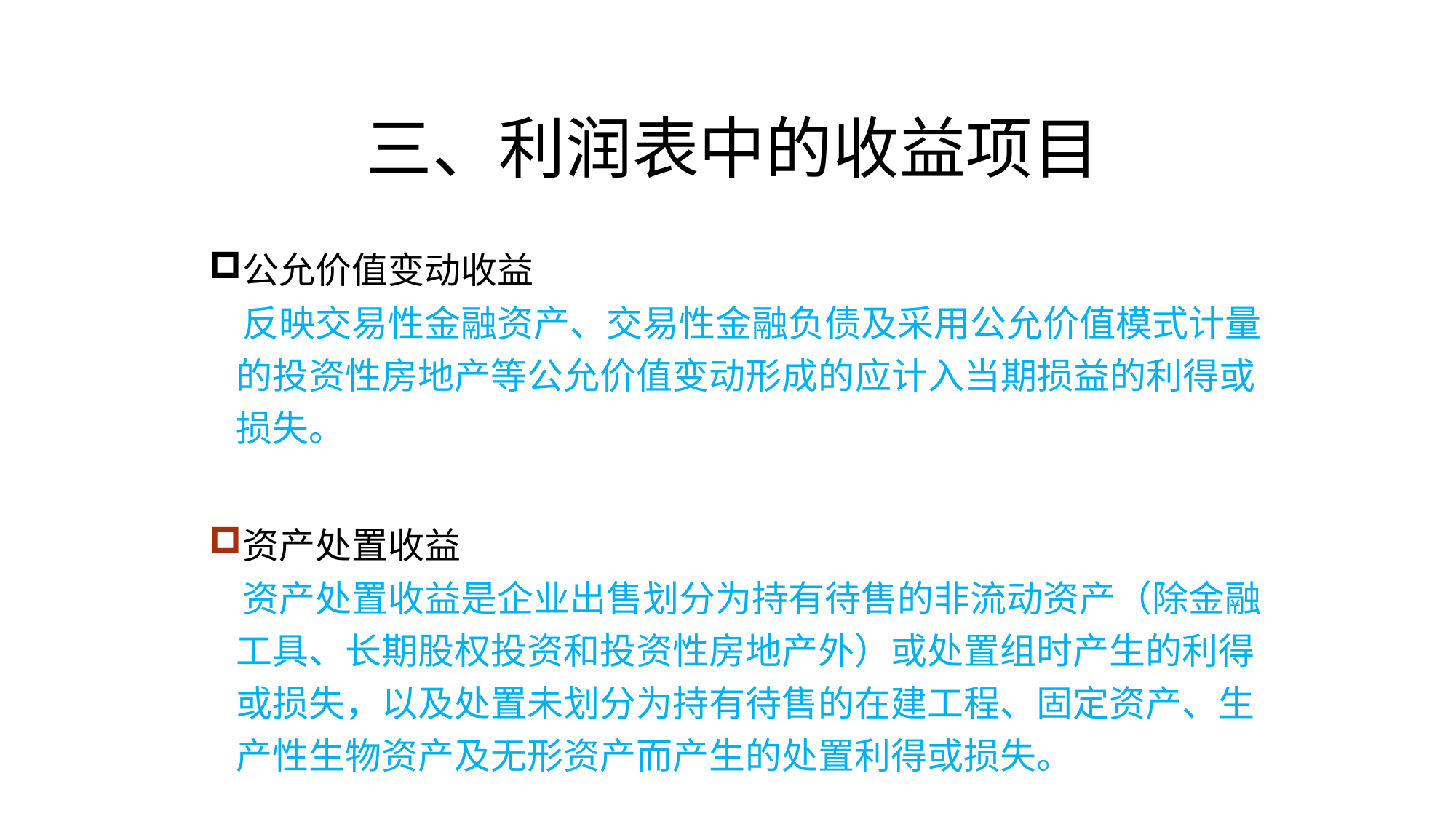

# 三、利润表中的收益项目

公允价值变动收益
反映交易性金融资产、交易性金融负债及采用公允价值模式计量的投资性房地产等公允价值变动形成的应计入当期损益的利得或损失。

资产处置收益
资产处置收益是企业出售划分为持有待售的非流动资产（除金融工具、长期股权投资和投资性房地产外）或处置组时产生的利得或损失，以及处置未划分为持有待售的在建工程、固定资产、生产性生物资产及无形资产而产生的处置利得或损失。